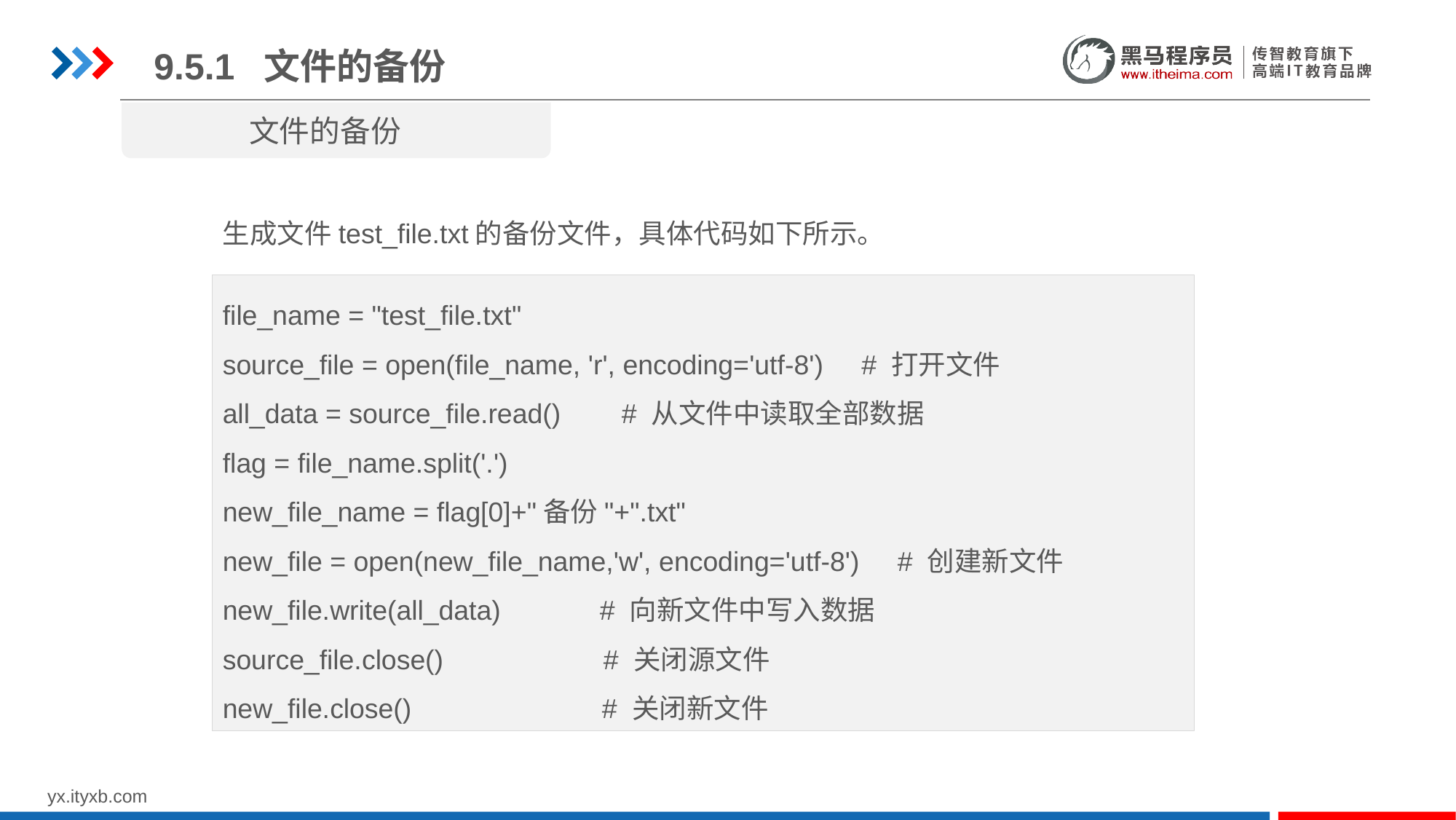

9.5.1  文件的备份

文件的备份
生成文件test_file.txt的备份文件，具体代码如下所示。
file_name = "test_file.txt"
source_file = open(file_name, 'r', encoding='utf-8')     # 打开文件
all_data = source_file.read()        # 从文件中读取全部数据
flag = file_name.split('.')
new_file_name = flag[0]+"备份"+".txt"
new_file = open(new_file_name,'w', encoding='utf-8')     # 创建新文件
new_file.write(all_data)             # 向新文件中写入数据
source_file.close()                     # 关闭源文件
new_file.close()                         # 关闭新文件